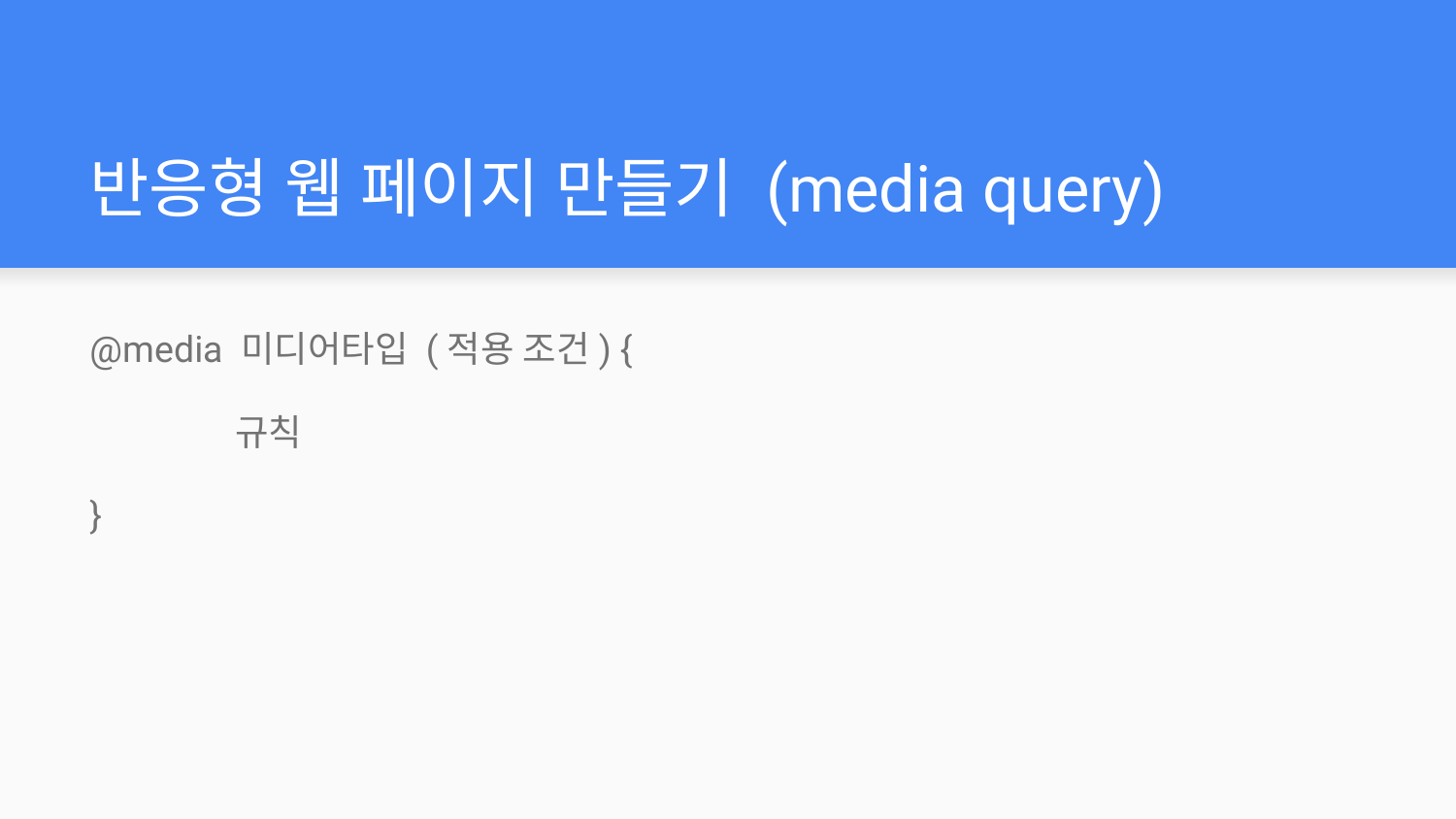

# 반응형 웹 페이지 만들기 (media query)
@media 미디어타입 (적용 조건) {
	규칙
}